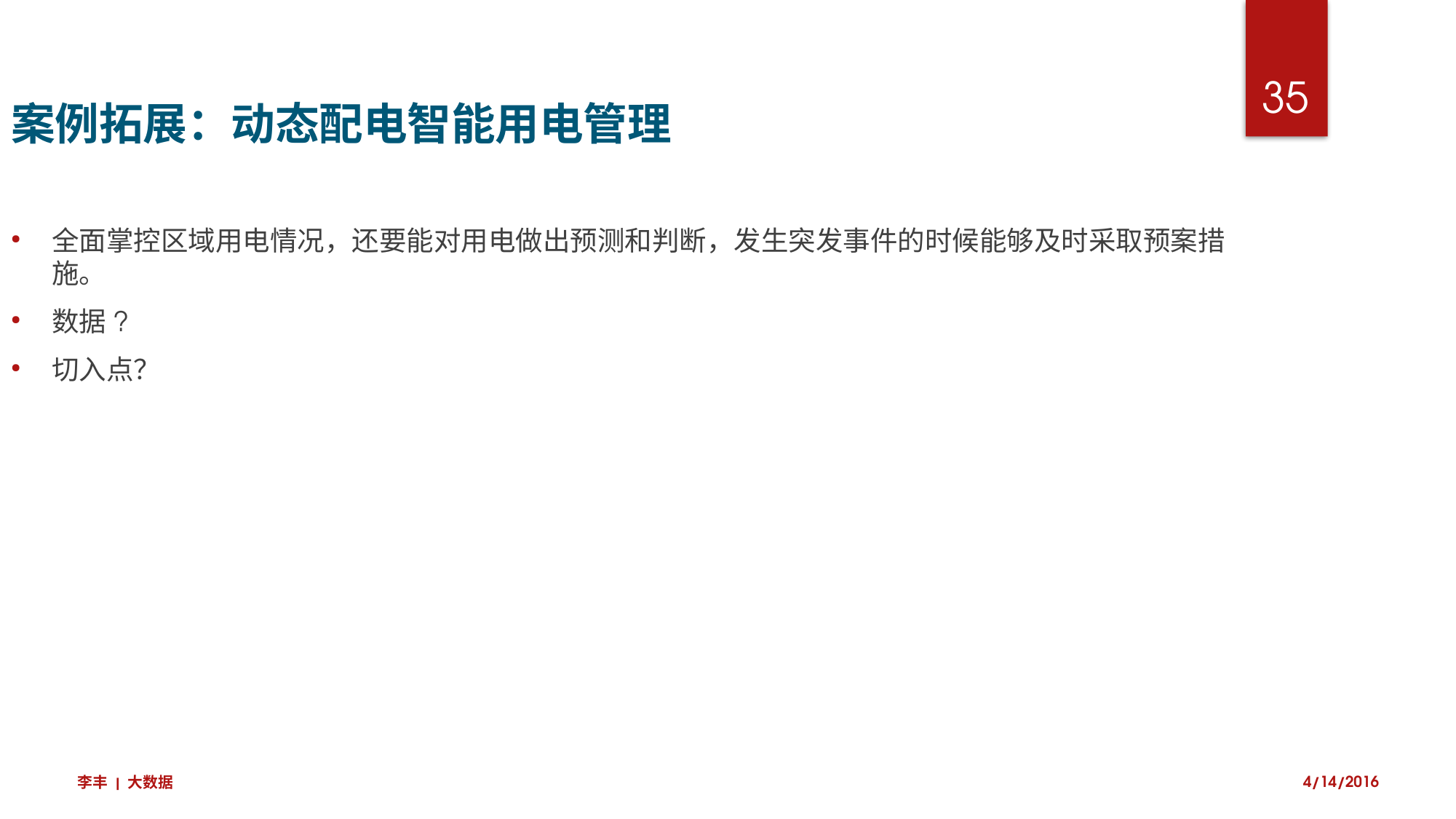

35
案例拓展：动态配电智能用电管理
全面掌控区域用电情况，还要能对用电做出预测和判断，发生突发事件的时候能够及时采取预案措施。
数据?
切入点？
李丰 | 大数据
4/14/2016